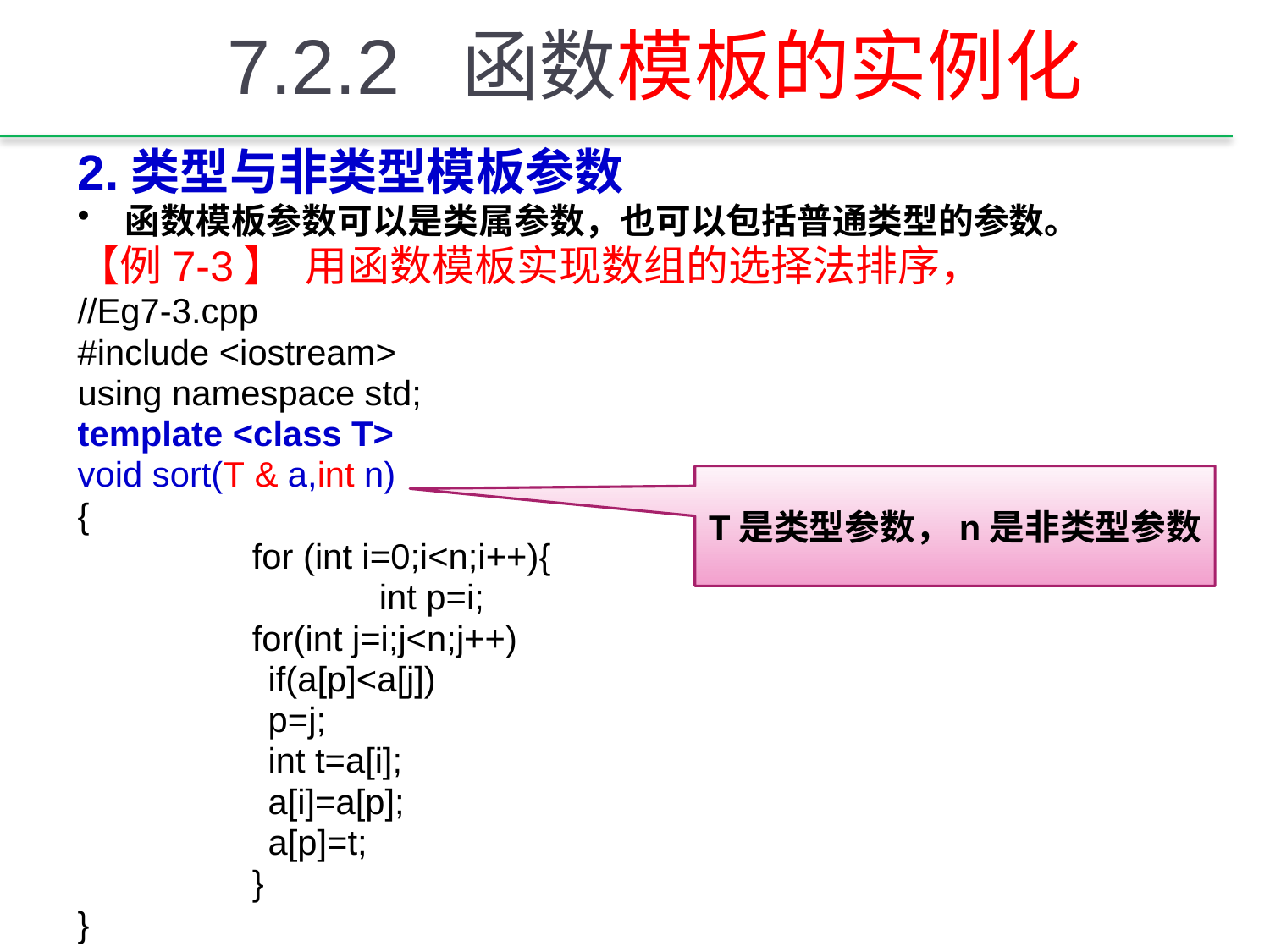

# 7.2.2  函数模板的实例化
2.类型与非类型模板参数
函数模板参数可以是类属参数，也可以包括普通类型的参数。
【例7-3】  用函数模板实现数组的选择法排序，
//Eg7-3.cpp
#include <iostream>
using namespace std;
template <class T>
void sort(T & a,int n)
{
		for (int i=0;i<n;i++){
			int p=i;
		for(int j=i;j<n;j++)
if(a[p]<a[j])
p=j;
int t=a[i];
a[i]=a[p];
a[p]=t;
		}
}
T是类型参数，n是非类型参数